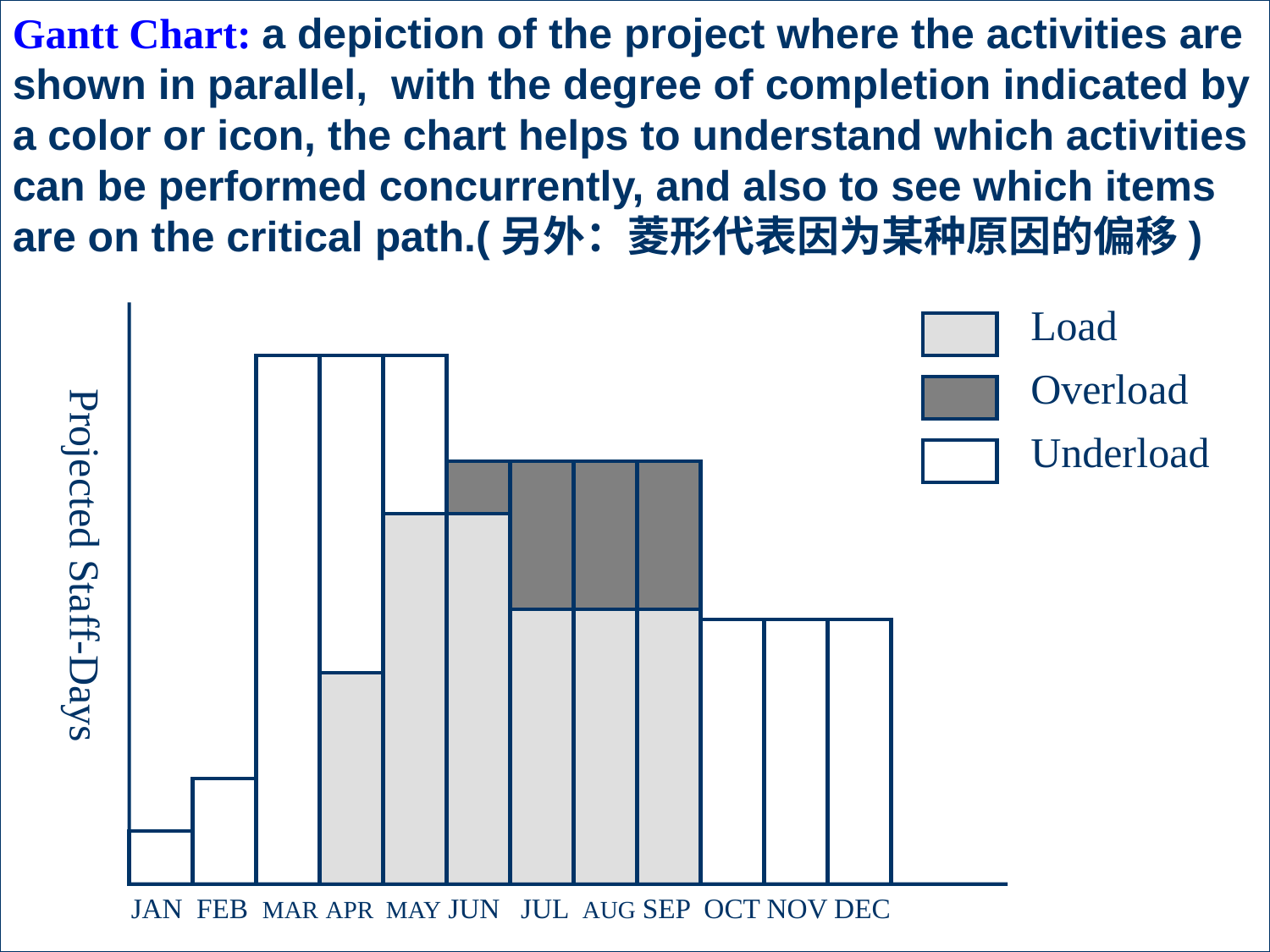

Gantt Chart: a depiction of the project where the activities are shown in parallel,  with the degree of completion indicated by a color or icon, the chart helps to understand which activities can be performed concurrently, and also to see which items are on the critical path.(另外：菱形代表因为某种原因的偏移)
Load

Overload
Projected Staff-Days

Underload

JAN  FEB  MAR APR  MAY JUN   JUL  AUG SEP  OCT NOV DEC

24